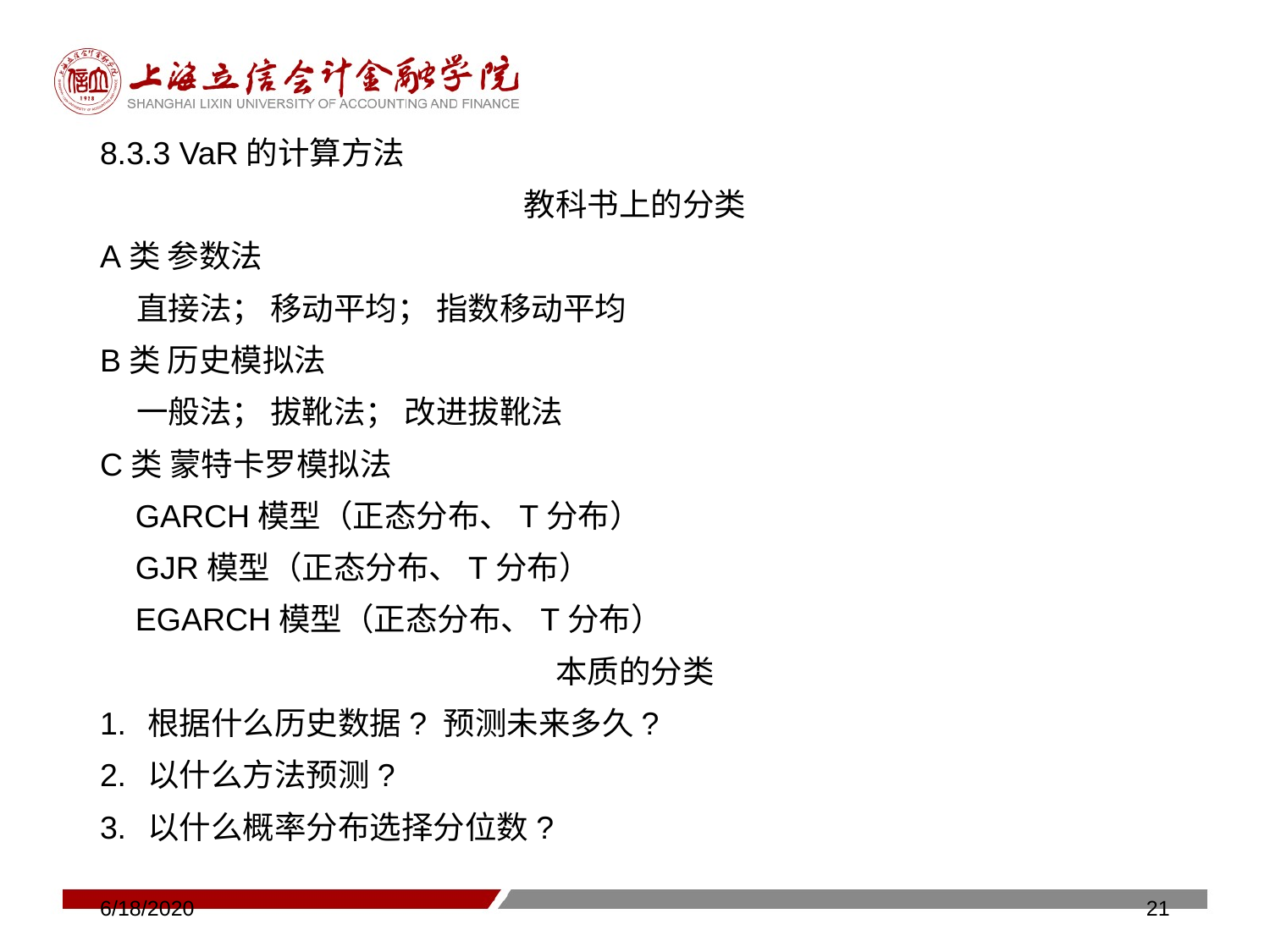

8.3.3 VaR的计算方法
教科书上的分类
A类 参数法
    直接法； 移动平均； 指数移动平均
B类 历史模拟法
    一般法； 拔靴法； 改进拔靴法
C类 蒙特卡罗模拟法
    GARCH模型（正态分布、T分布）
    GJR模型（正态分布、T分布）
    EGARCH模型（正态分布、T分布）
本质的分类
根据什么历史数据? 预测未来多久?
以什么方法预测?
以什么概率分布选择分位数?
6/18/2020

21